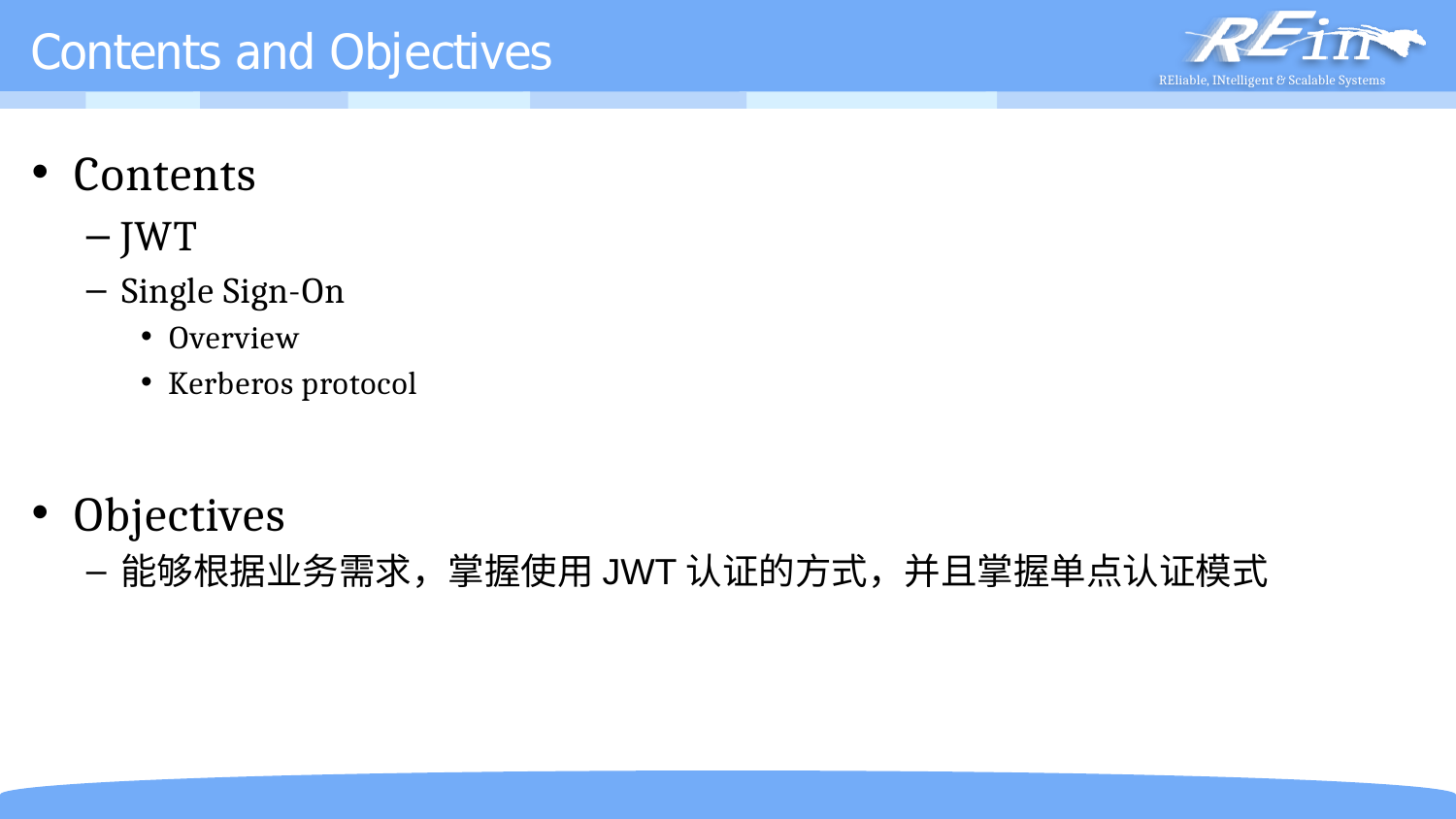

# Contents and Objectives
Contents
JWT
Single Sign-On
Overview
Kerberos protocol

Objectives
能够根据业务需求，掌握使用JWT认证的方式，并且掌握单点认证模式